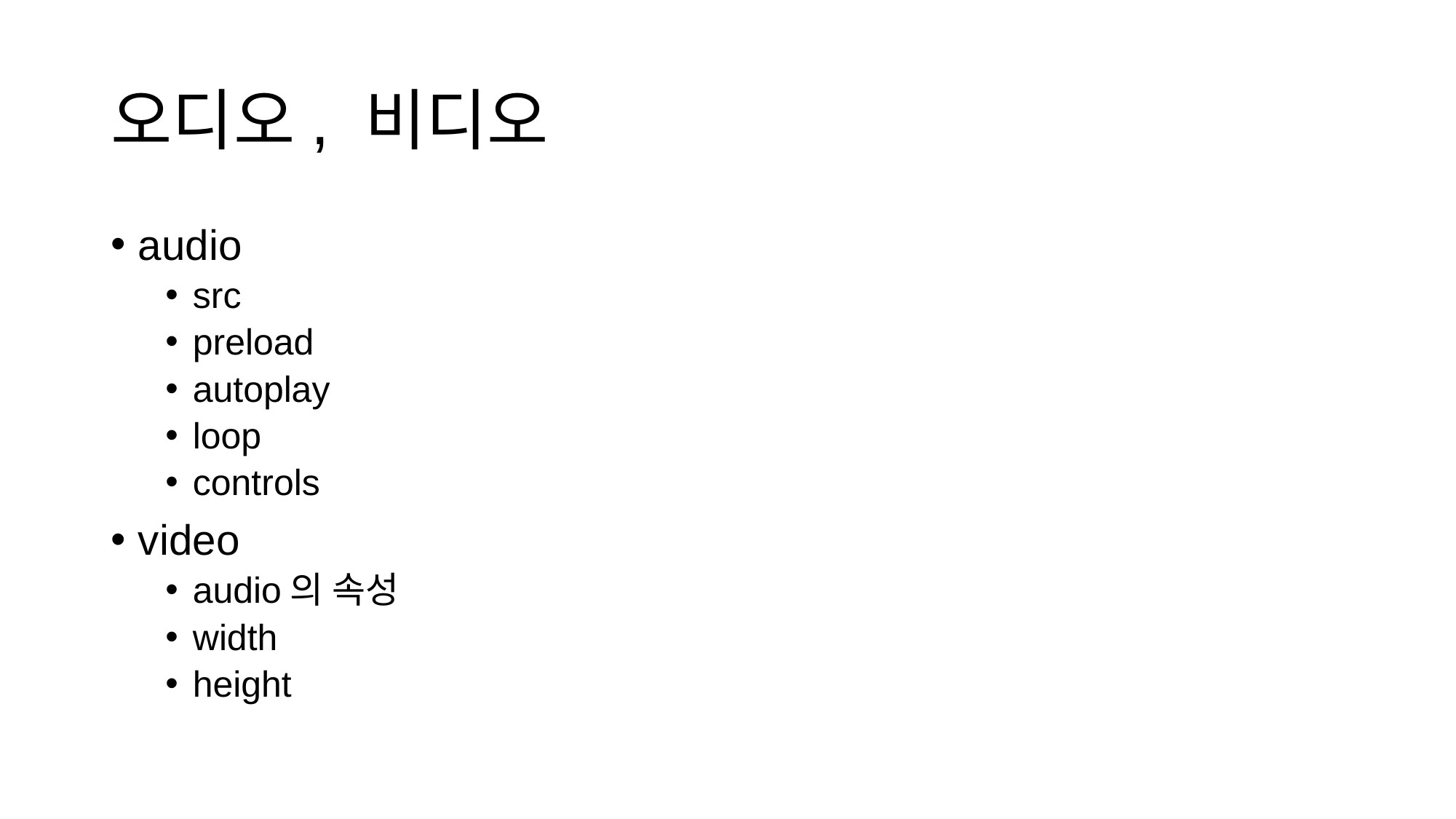

# 오디오, 비디오
audio
src
preload
autoplay
loop
controls
video
audio의 속성
width
height